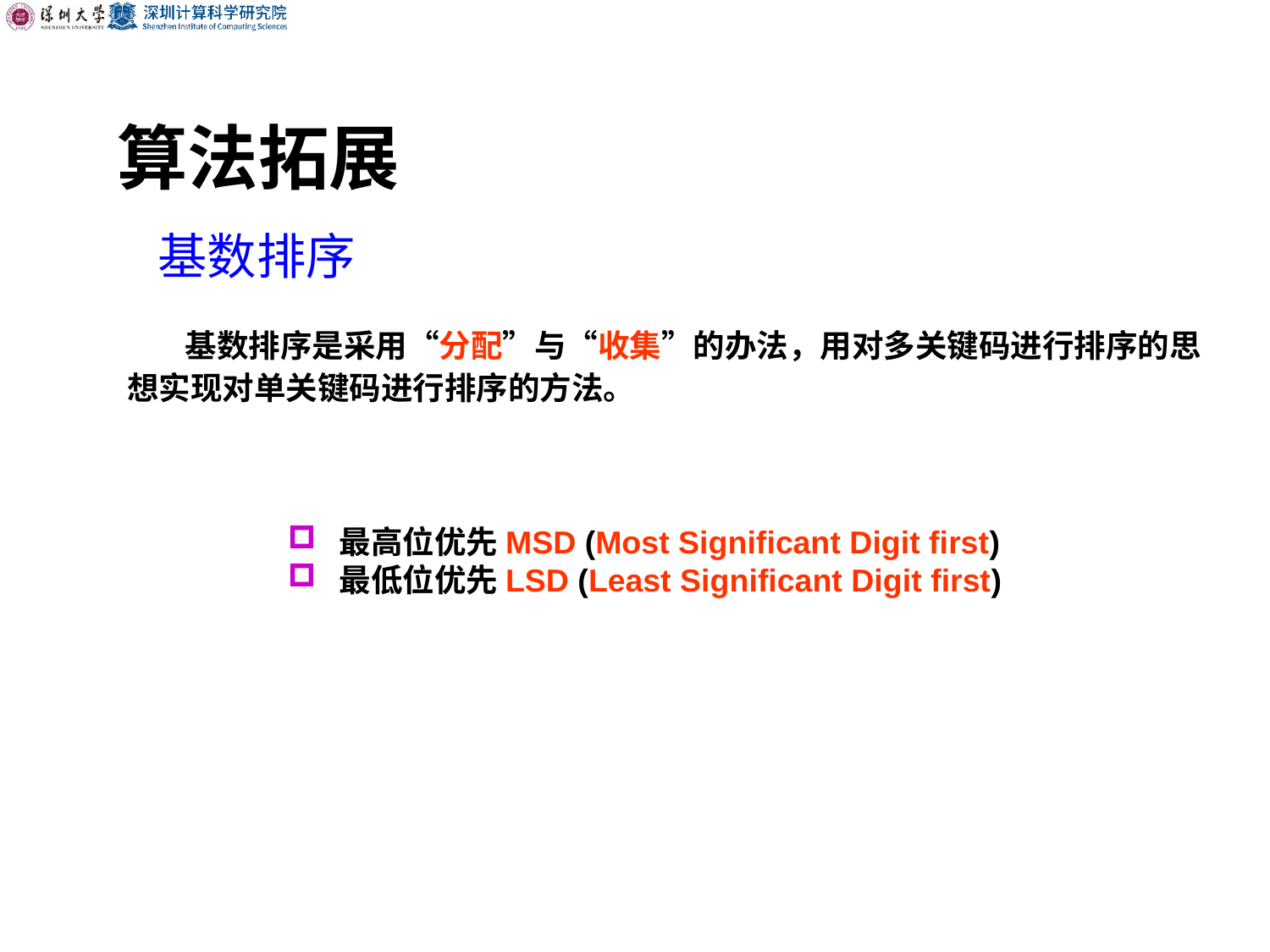

算法拓展
基数排序
       基数排序是采用“分配”与“收集”的办法，用对多关键码进行排序的思想实现对单关键码进行排序的方法。
  最高位优先MSD (Most Significant Digit first)
  最低位优先LSD (Least Significant Digit first)